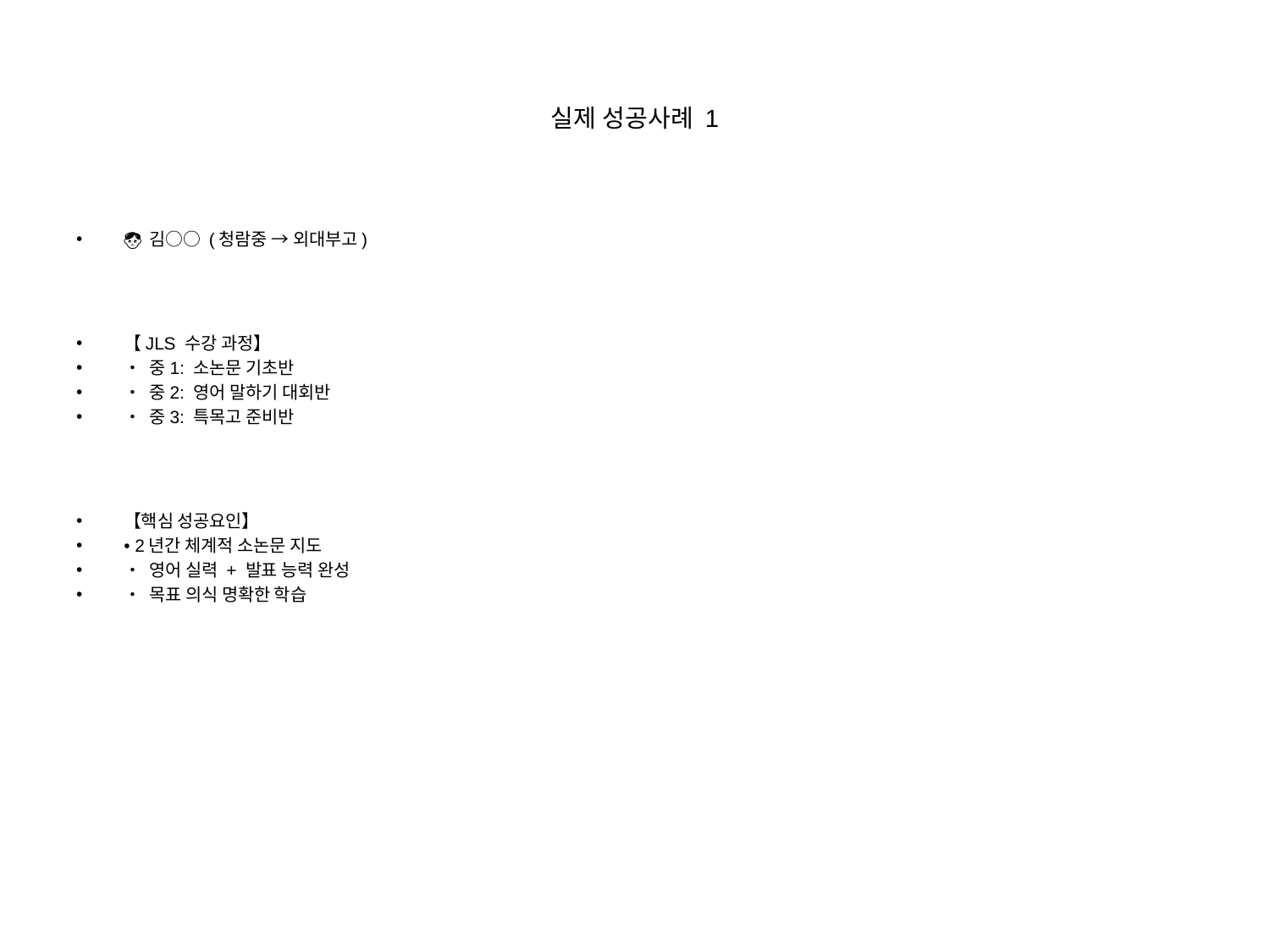

# 실제 성공사례 1
👦 김○○ (청람중 → 외대부고)

【JLS 수강 과정】
• 중1: 소논문 기초반
• 중2: 영어 말하기 대회반
• 중3: 특목고 준비반

【핵심 성공요인】
• 2년간 체계적 소논문 지도
• 영어 실력 + 발표 능력 완성
• 목표 의식 명확한 학습